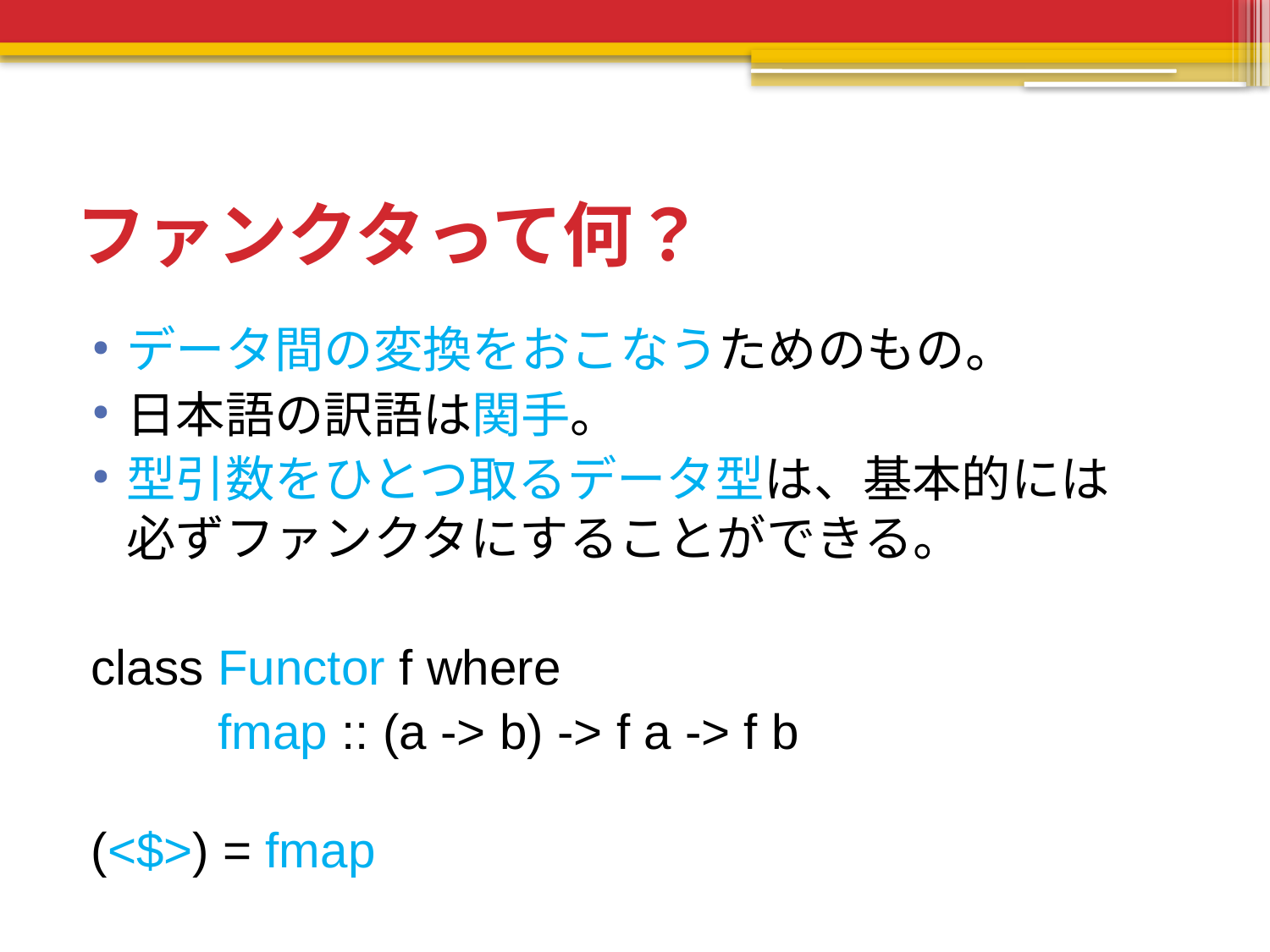

# ファンクタって何？
データ間の変換をおこなうためのもの。
日本語の訳語は関手。
型引数をひとつ取るデータ型は、基本的には
必ずファンクタにすることができる。

class Functor f where
	fmap :: (a -> b) -> f a -> f b
(<$>) = fmap